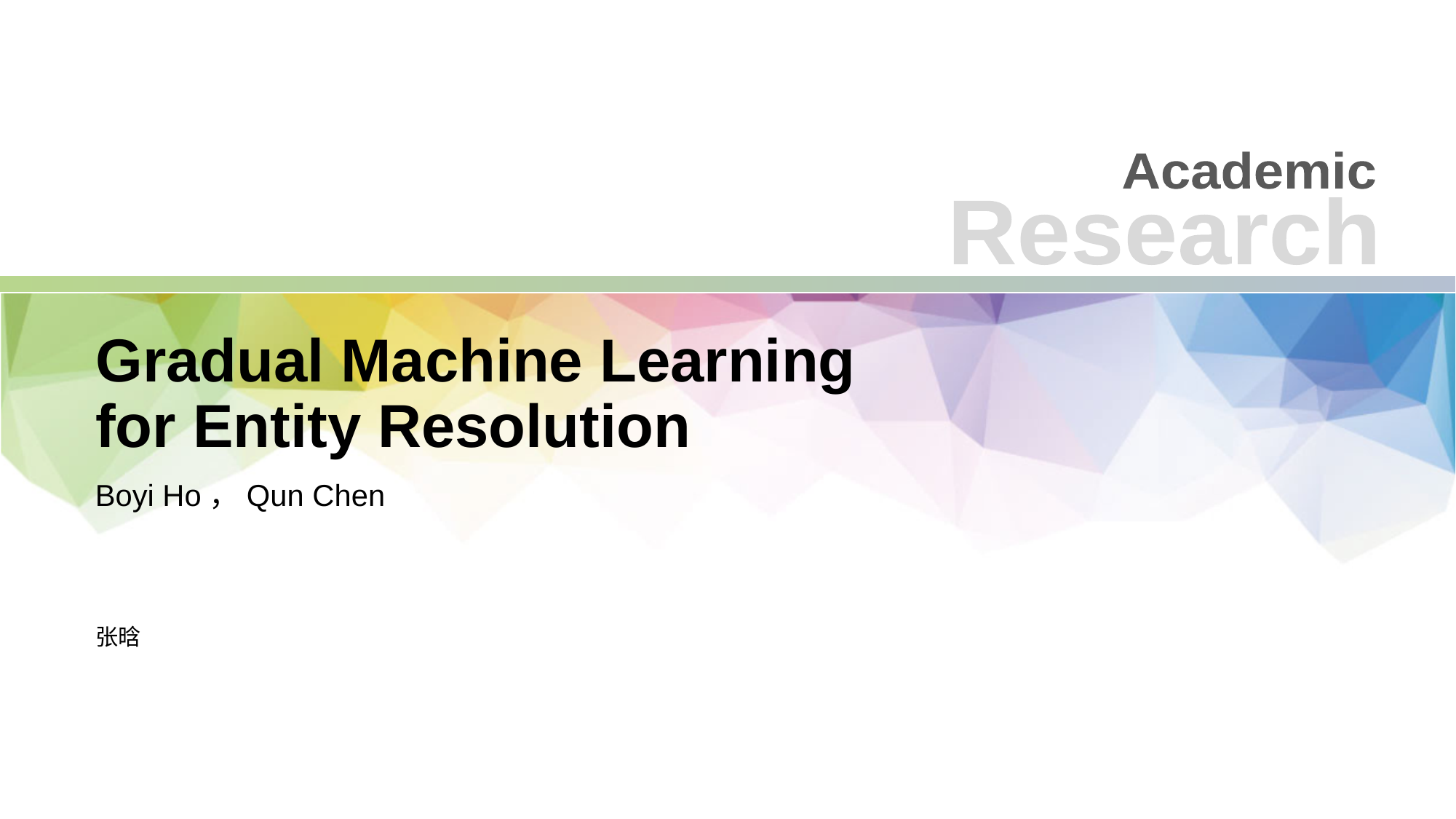

Academic
Research
# Gradual Machine Learning for Entity Resolution
Boyi Ho，Qun Chen
张晗